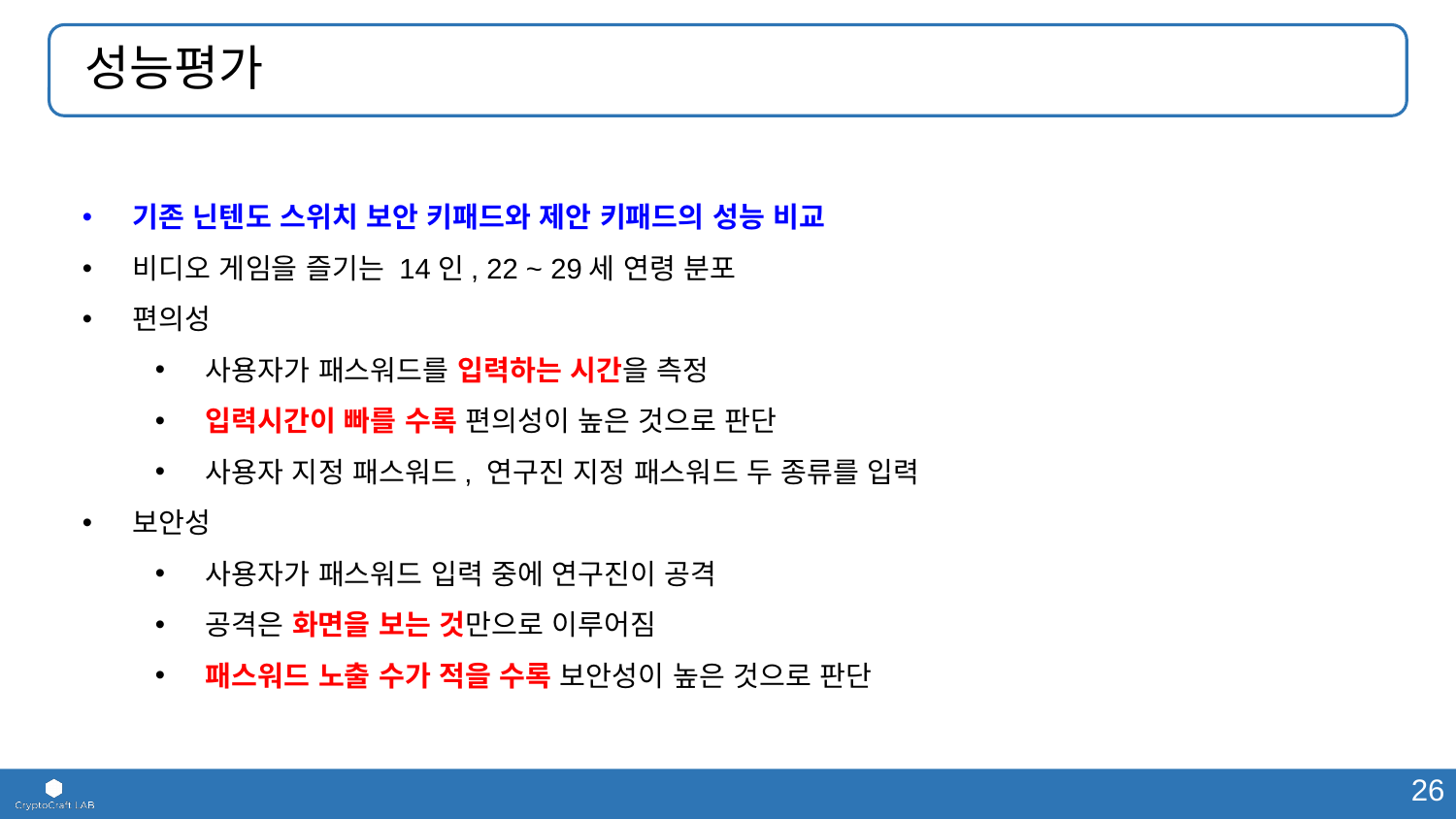

# 성능평가
기존 닌텐도 스위치 보안 키패드와 제안 키패드의 성능 비교
비디오 게임을 즐기는 14인, 22 ~ 29세 연령 분포
편의성
사용자가 패스워드를 입력하는 시간을 측정
입력시간이 빠를 수록 편의성이 높은 것으로 판단
사용자 지정 패스워드, 연구진 지정 패스워드 두 종류를 입력
보안성
사용자가 패스워드 입력 중에 연구진이 공격
공격은 화면을 보는 것만으로 이루어짐
패스워드 노출 수가 적을 수록 보안성이 높은 것으로 판단